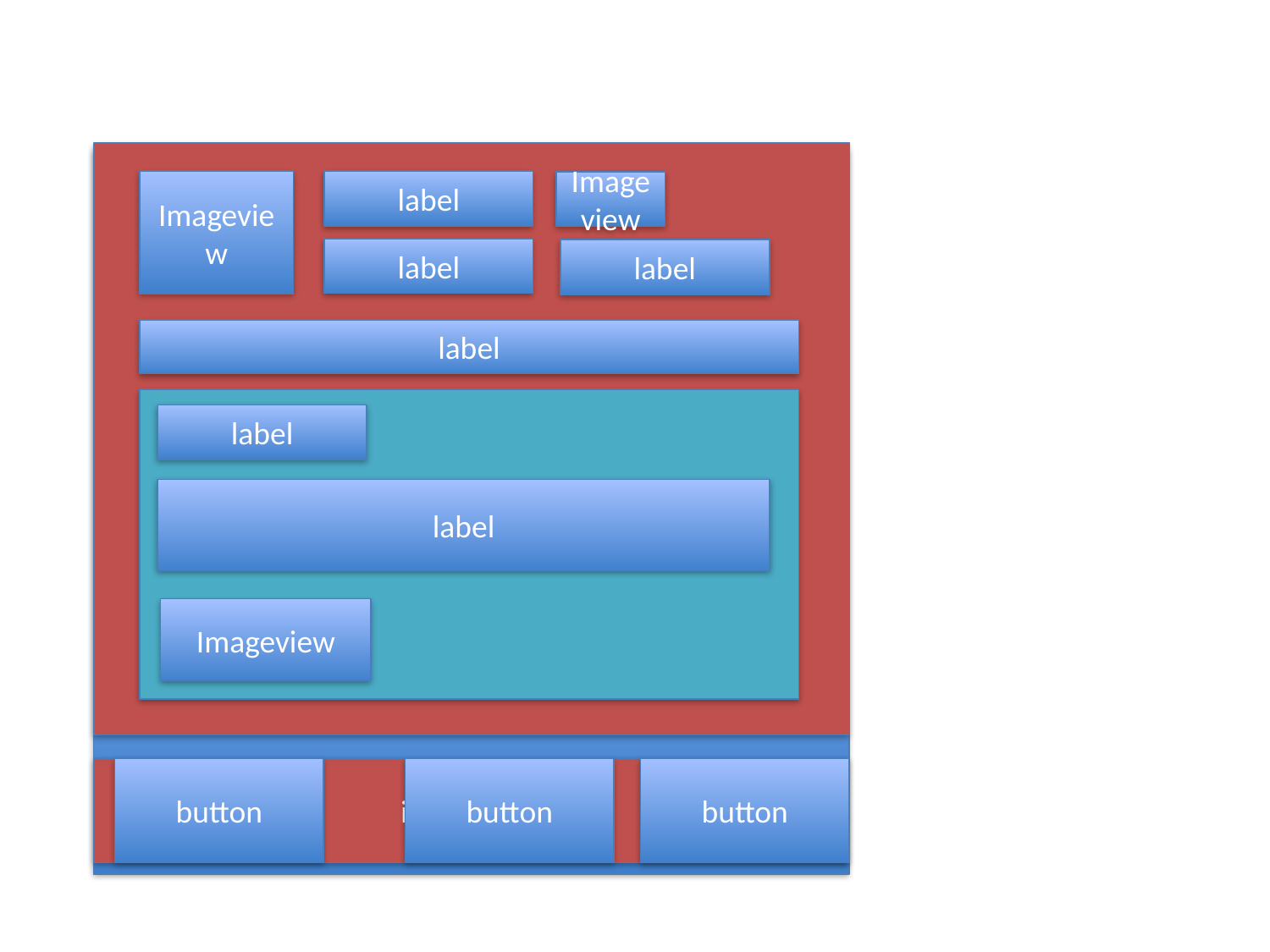

imageView
Cell的contentView
Imageview
label
Imageview
label
label
label
Imageview
label
label
Imageview
imageView
button
button
button